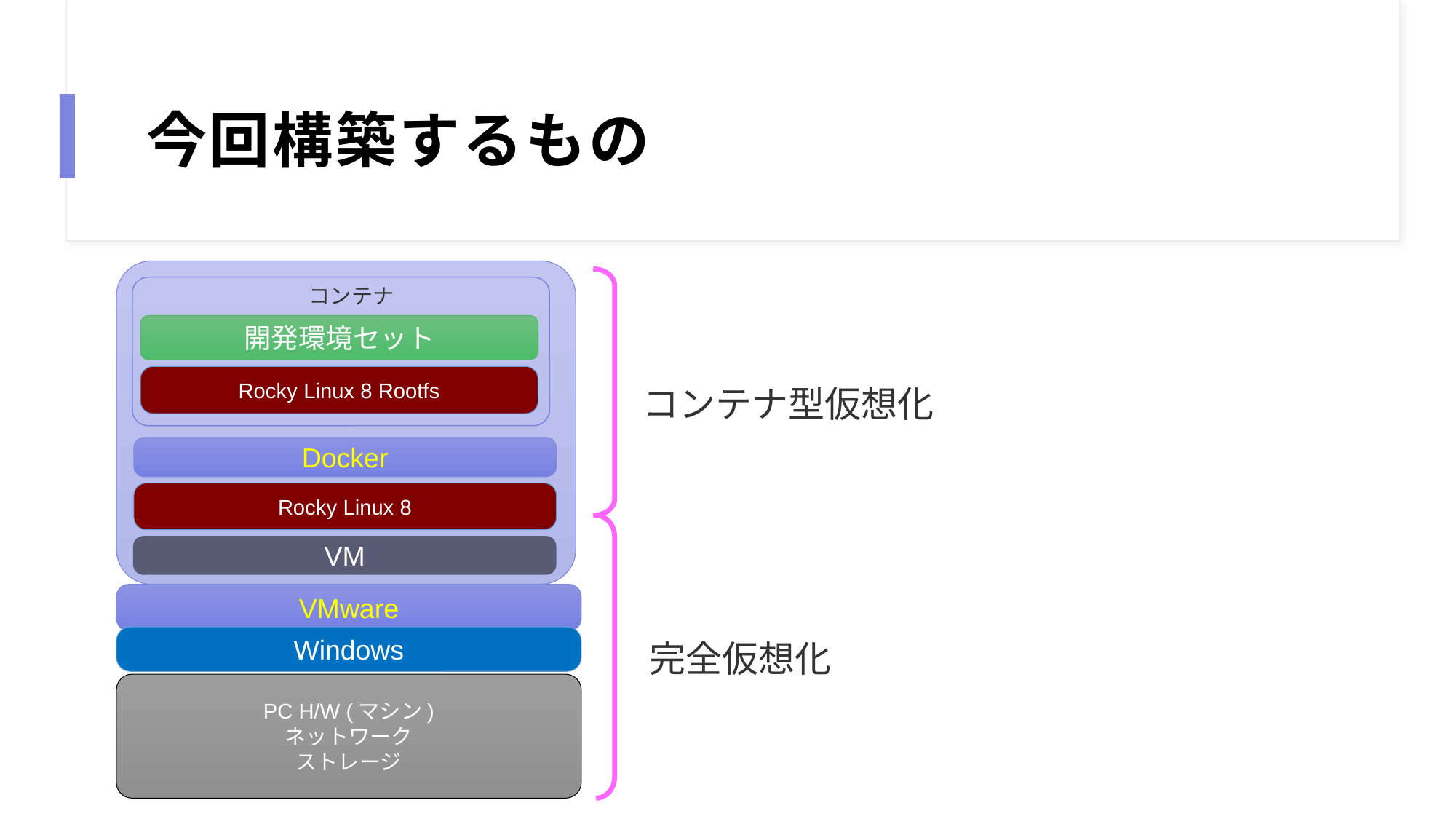

# 今回構築するもの

コンテナ
開発環境セット
Rocky Linux 8 Rootfs
コンテナ型仮想化
Docker
Rocky Linux 8

VM
VMware
Windows
完全仮想化
PC H/W (マシン)
ネットワーク
ストレージ